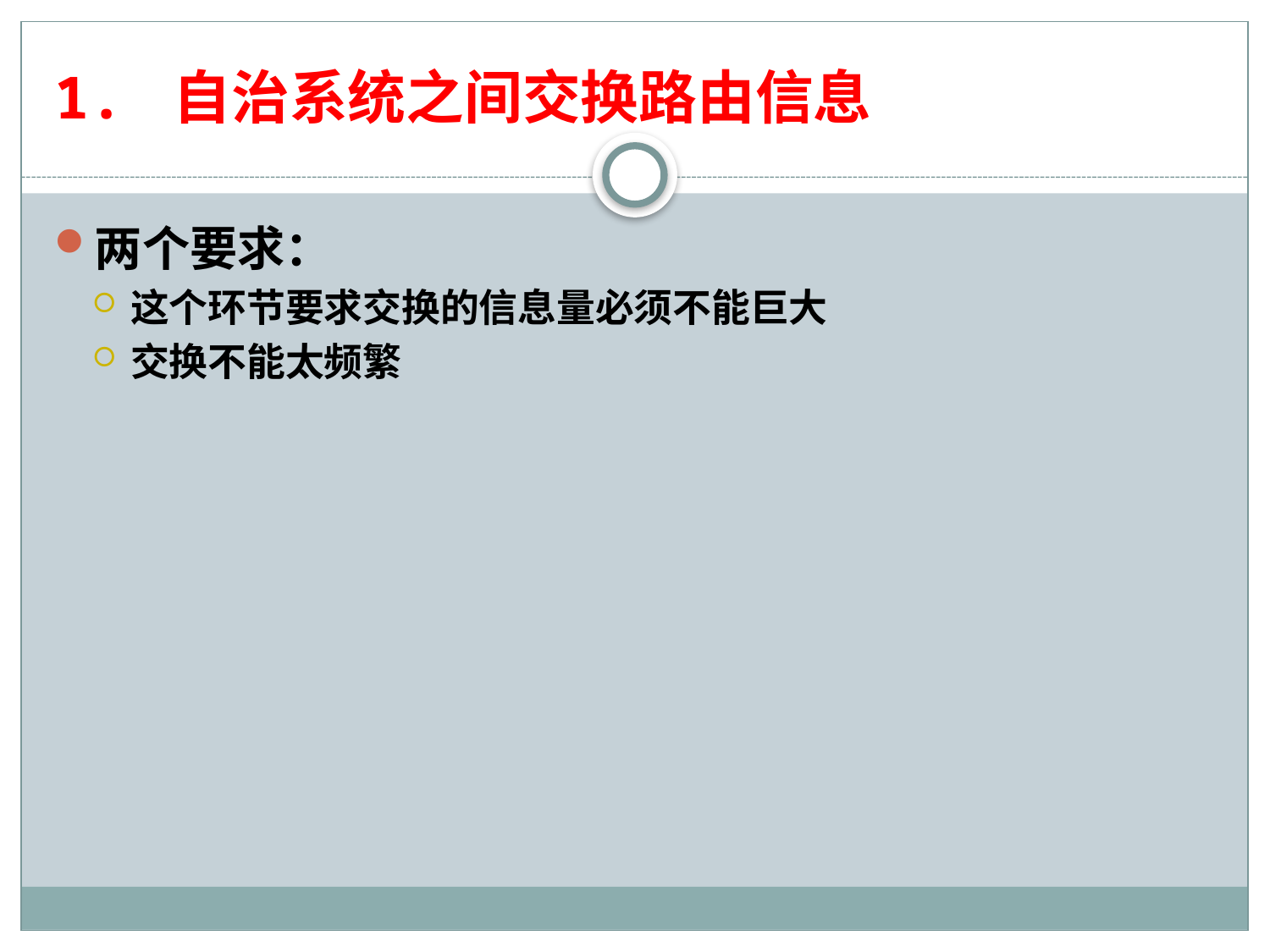

# 1. 自治系统之间交换路由信息
两个要求：
这个环节要求交换的信息量必须不能巨大
交换不能太频繁